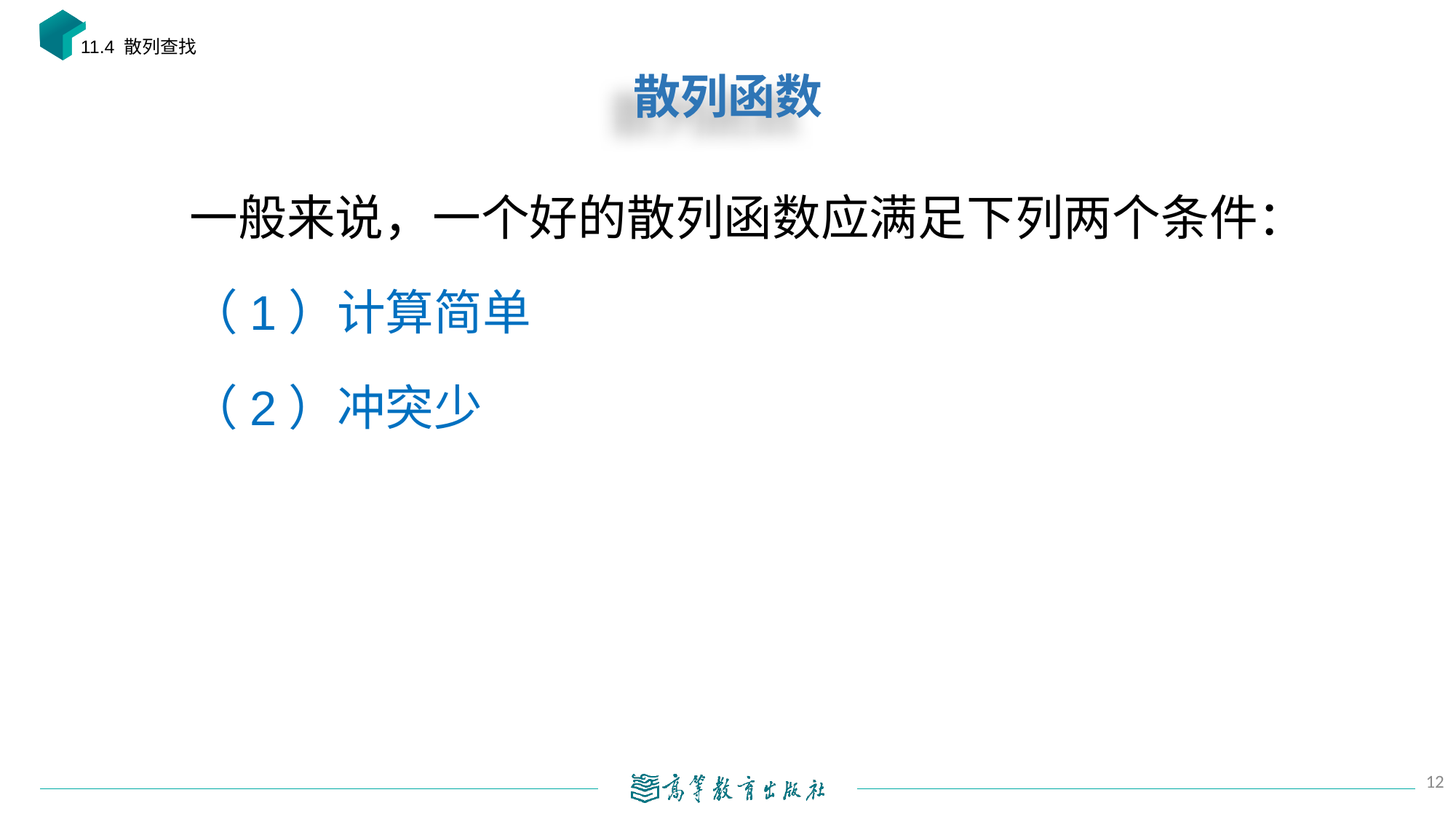

11.4 散列查找
# 散列函数
一般来说，一个好的散列函数应满足下列两个条件：
（1）计算简单
（2）冲突少
12